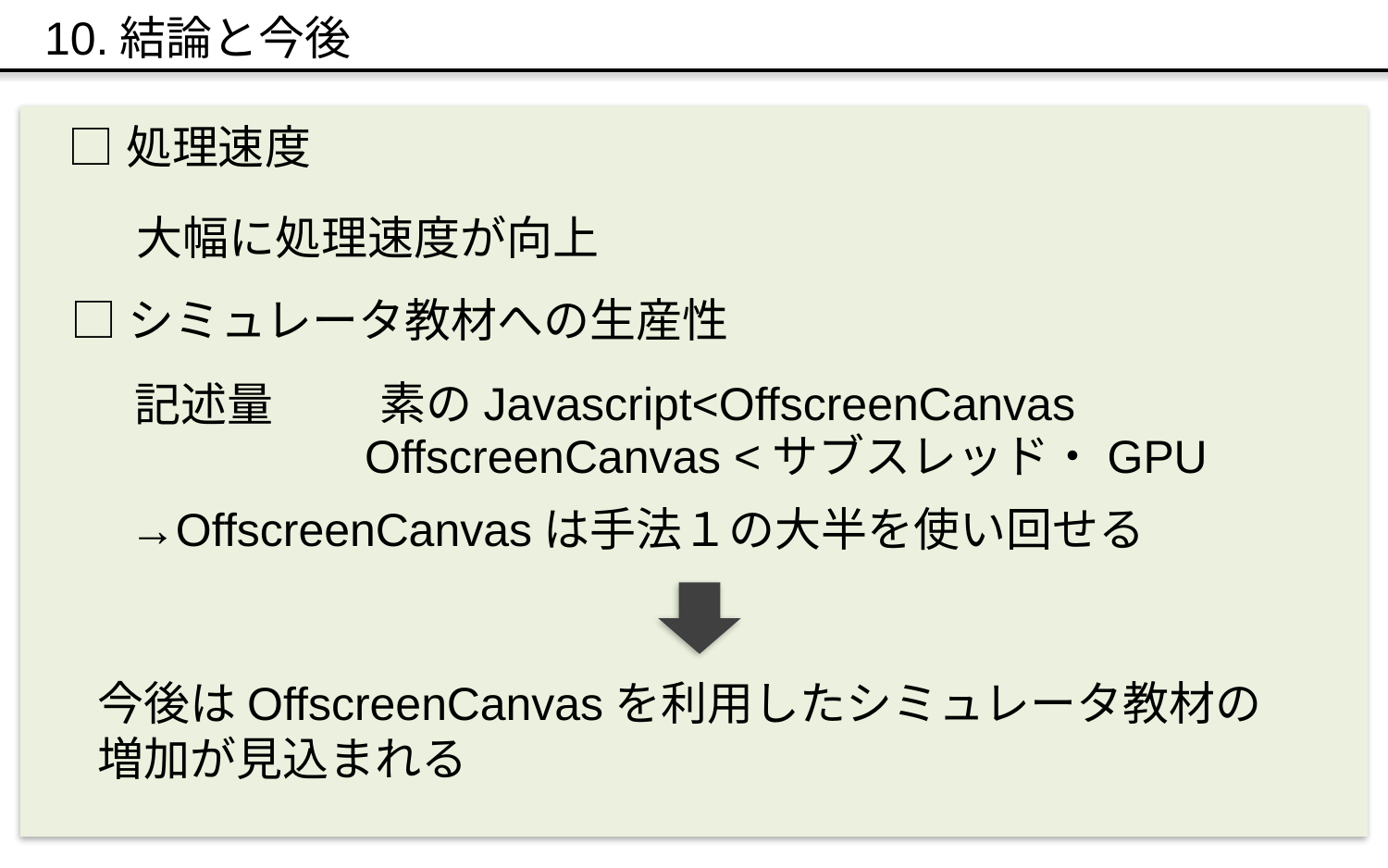

10.結論と今後

□処理速度
大幅に処理速度が向上
□シミュレータ教材への生産性
素のJavascript<OffscreenCanvas
記述量
OffscreenCanvas <サブスレッド・GPU
→OffscreenCanvasは手法１の大半を使い回せる

今後はOffscreenCanvasを利用したシミュレータ教材の
増加が見込まれる